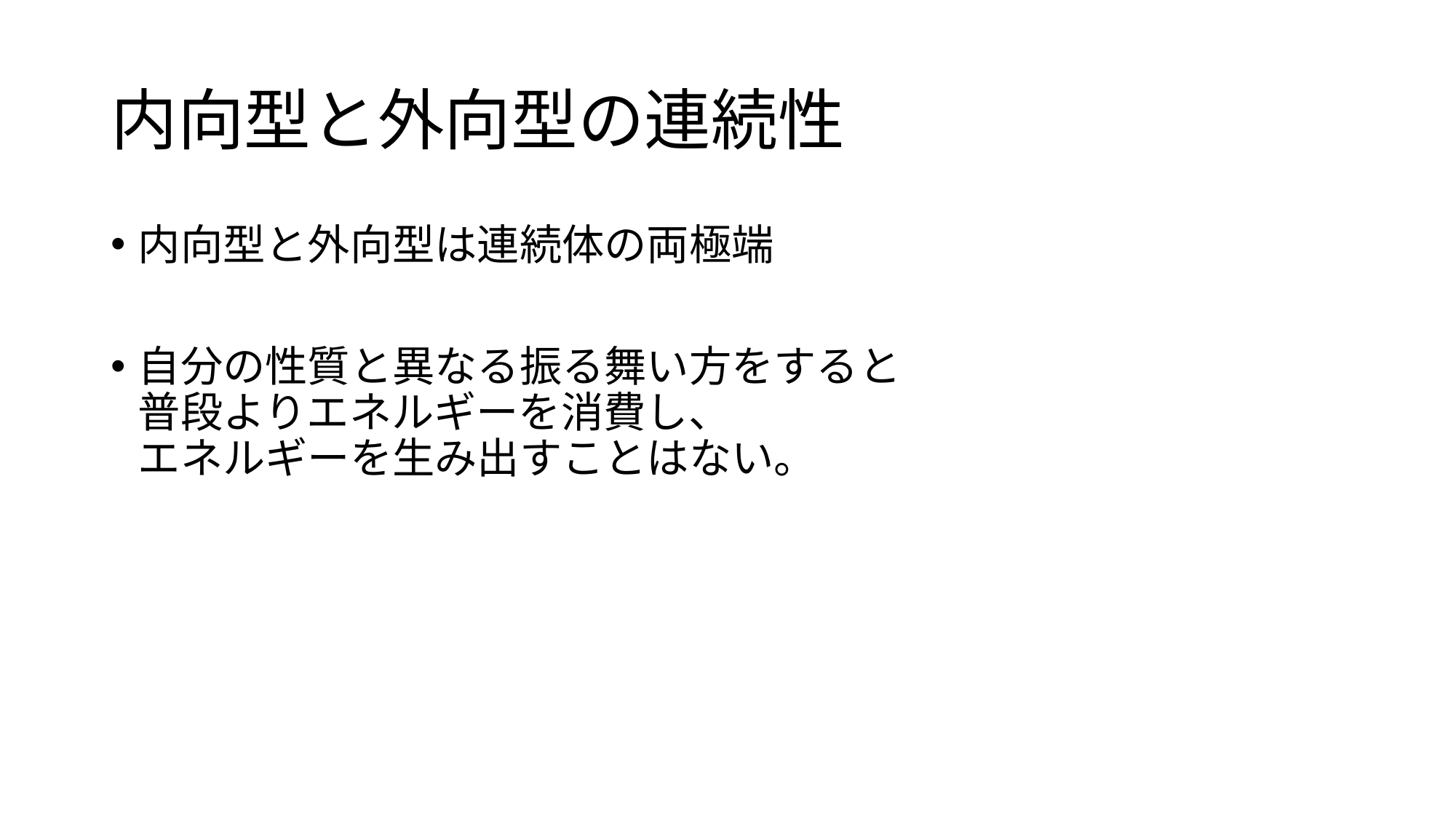

# 内向型と外向型の連続性
内向型と外向型は連続体の両極端

自分の性質と異なる振る舞い方をすると
普段よりエネルギーを消費し、
エネルギーを生み出すことはない。